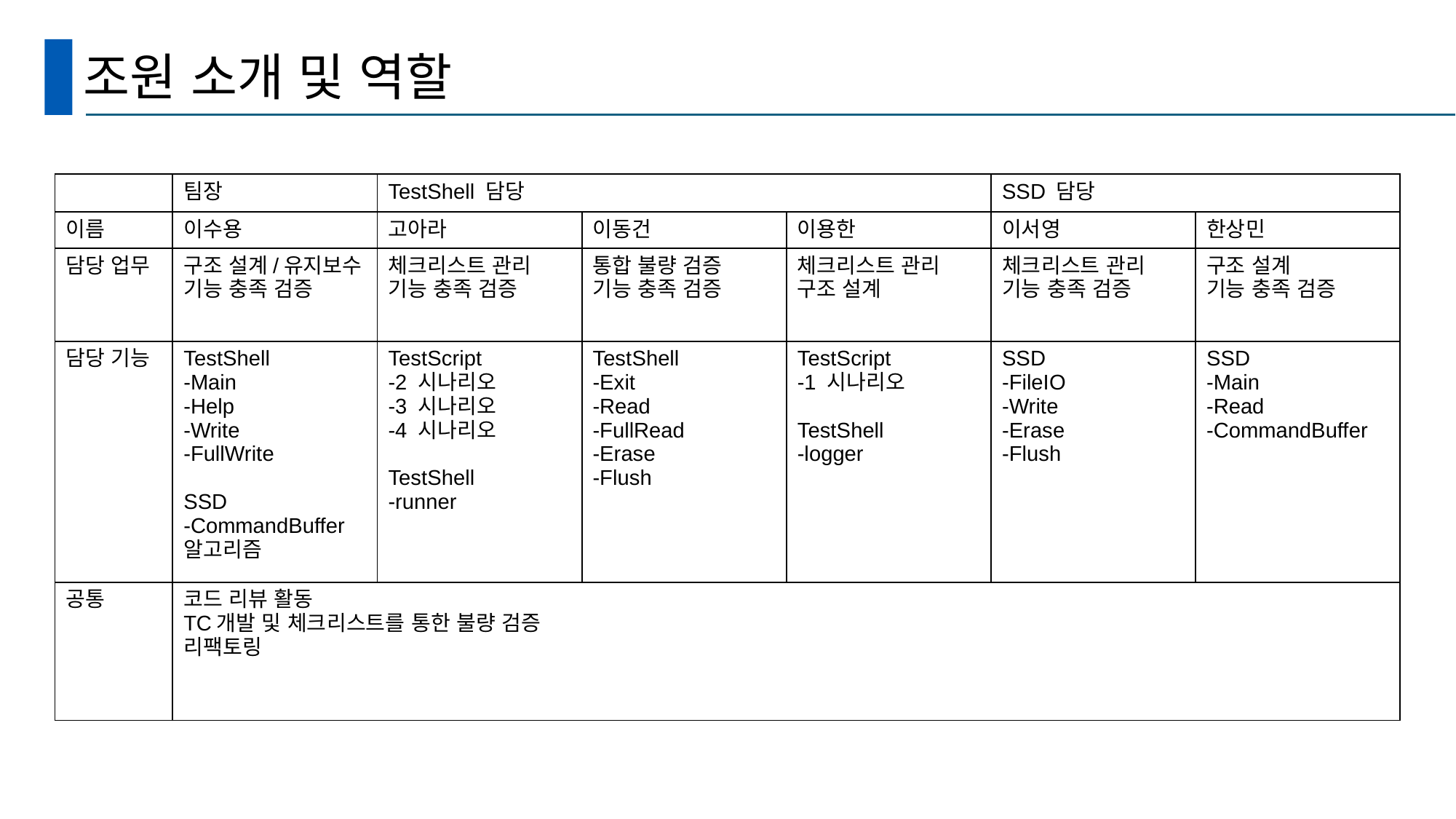

# 조원 소개 및 역할
|  | 팀장 | TestShell 담당 |  |  | SSD 담당 |  |
| --- | --- | --- | --- | --- | --- | --- |
| 이름 | 이수용 | 고아라 | 이동건 | 이용한 | 이서영 | 한상민 |
| 담당 업무 | 구조 설계/유지보수 기능 충족 검증 | 체크리스트 관리 기능 충족 검증 | 통합 불량 검증 기능 충족 검증 | 체크리스트 관리 구조 설계 | 체크리스트 관리 기능 충족 검증 | 구조 설계 기능 충족 검증 |
| 담당 기능 | TestShell -Main -Help -Write -FullWrite SSD -CommandBuffer 알고리즘 | TestScript -2 시나리오 -3 시나리오 -4 시나리오 TestShell -runner | TestShell -Exit -Read -FullRead -Erase -Flush | TestScript -1 시나리오 TestShell -logger | SSD -FileIO -Write -Erase -Flush | SSD -Main -Read -CommandBuffer |
| 공통 | 코드 리뷰 활동 TC개발 및 체크리스트를 통한 불량 검증 리팩토링 |  |  |  |  |  |